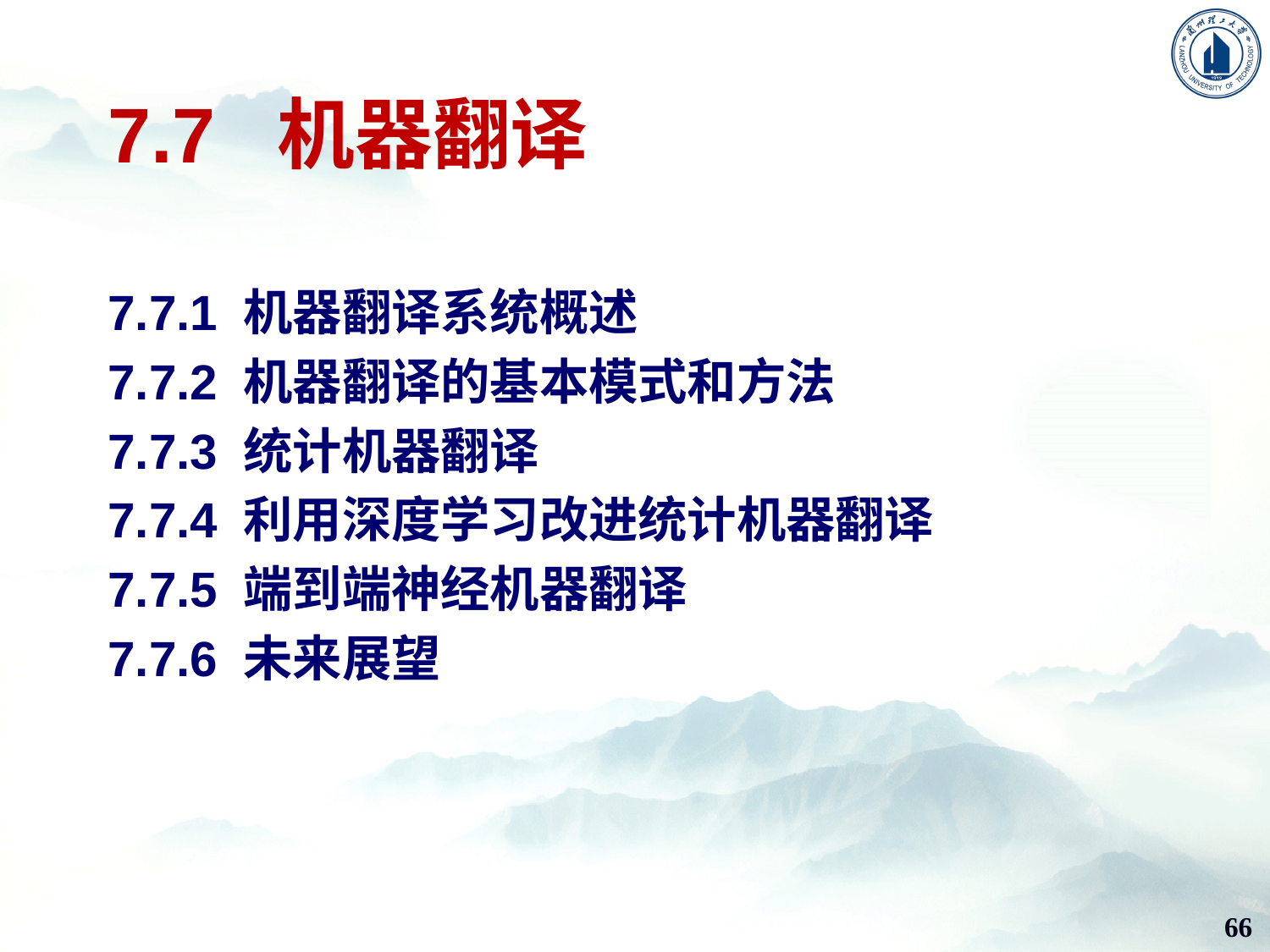

# 7.7  机器翻译
7.7.1 机器翻译系统概述
7.7.2 机器翻译的基本模式和方法
7.7.3 统计机器翻译
7.7.4 利用深度学习改进统计机器翻译
7.7.5 端到端神经机器翻译
7.7.6 未来展望
66